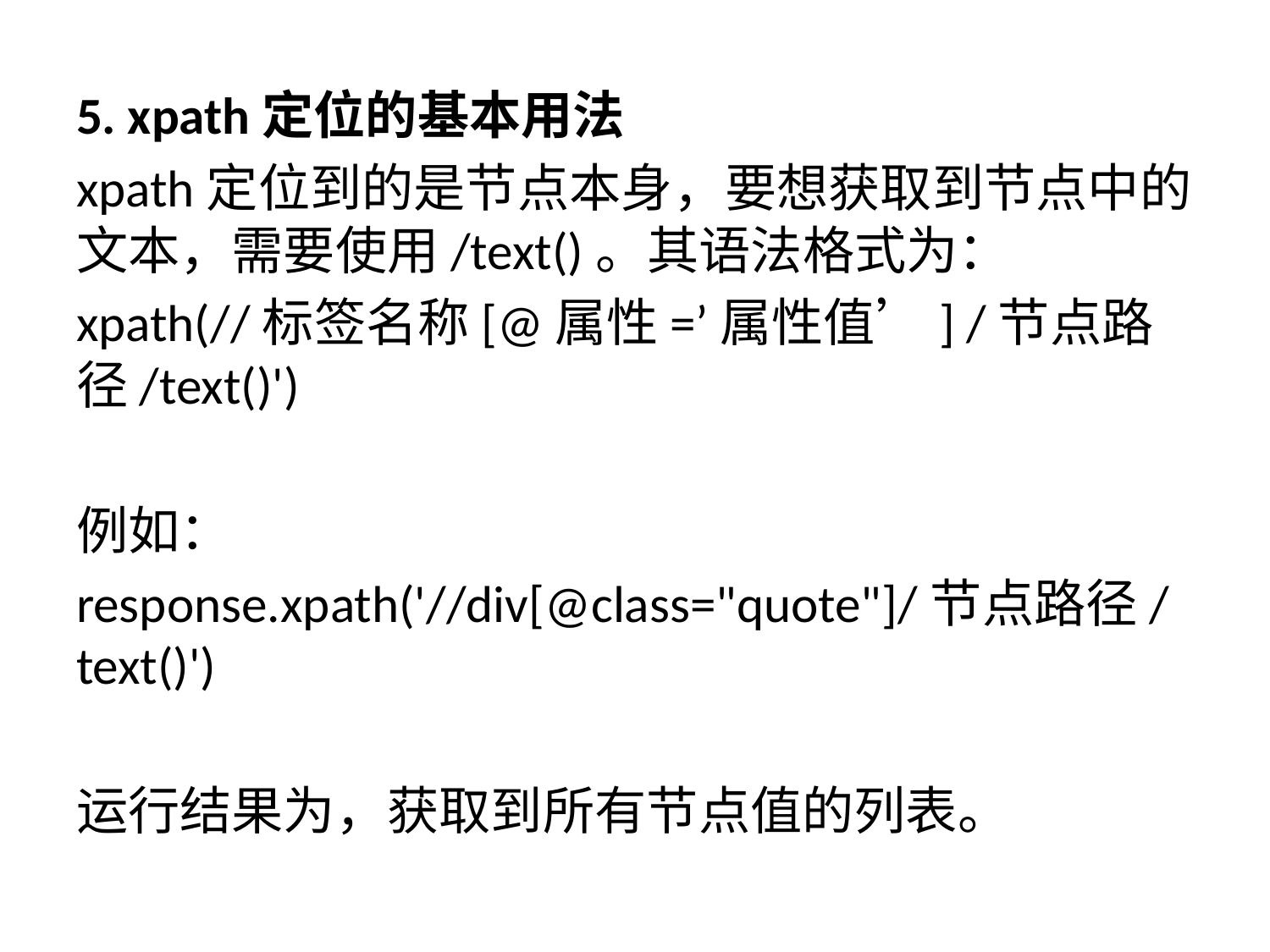

5. xpath定位的基本用法
xpath定位到的是节点本身，要想获取到节点中的文本，需要使用/text()。其语法格式为：
xpath(//标签名称[@属性=’属性值’] /节点路径/text()')

例如：
response.xpath('//div[@class="quote"]/节点路径/text()')

运行结果为，获取到所有节点值的列表。